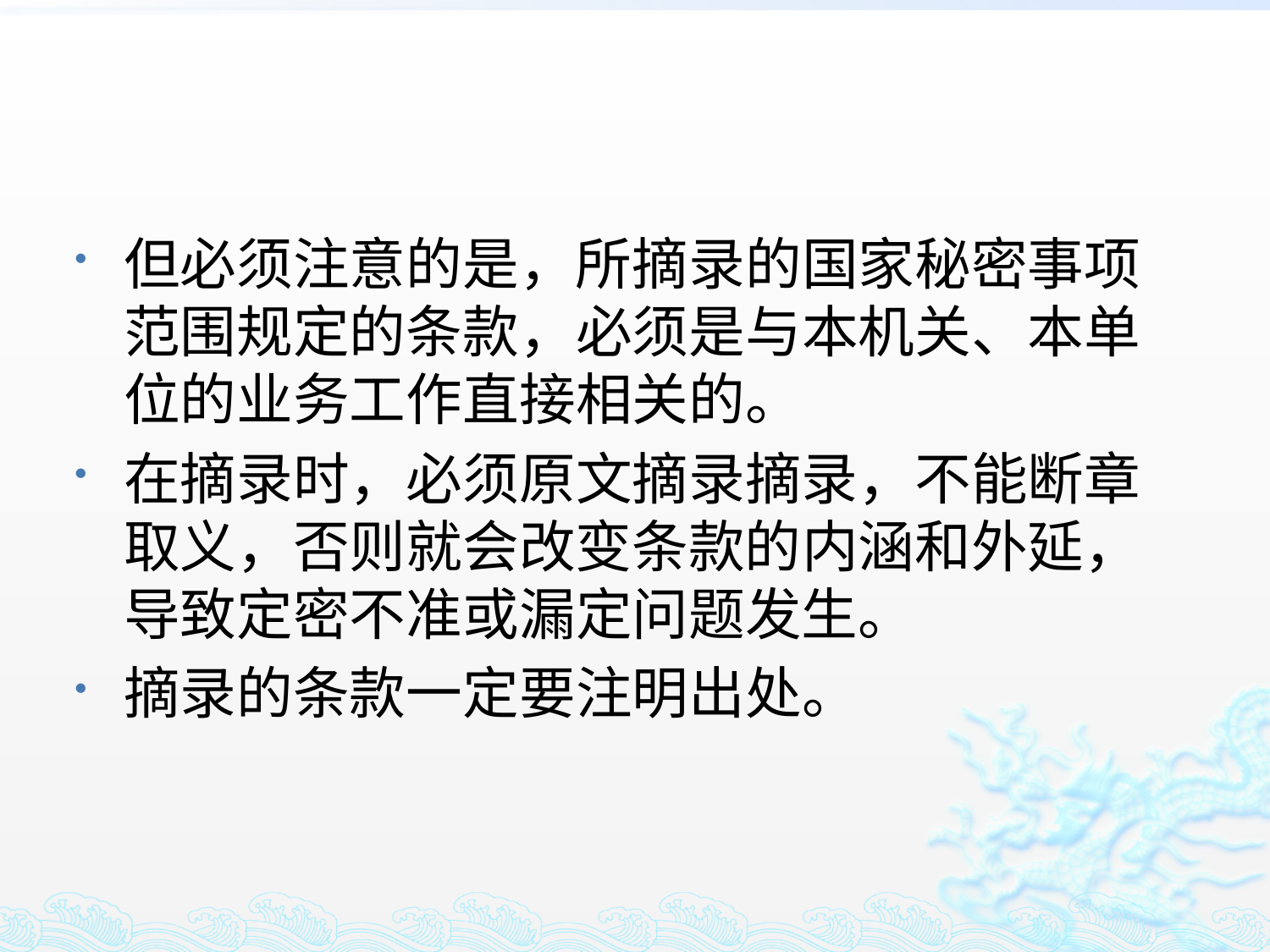

#
但必须注意的是，所摘录的国家秘密事项范围规定的条款，必须是与本机关、本单位的业务工作直接相关的。
在摘录时，必须原文摘录摘录，不能断章取义，否则就会改变条款的内涵和外延，导致定密不准或漏定问题发生。
摘录的条款一定要注明出处。